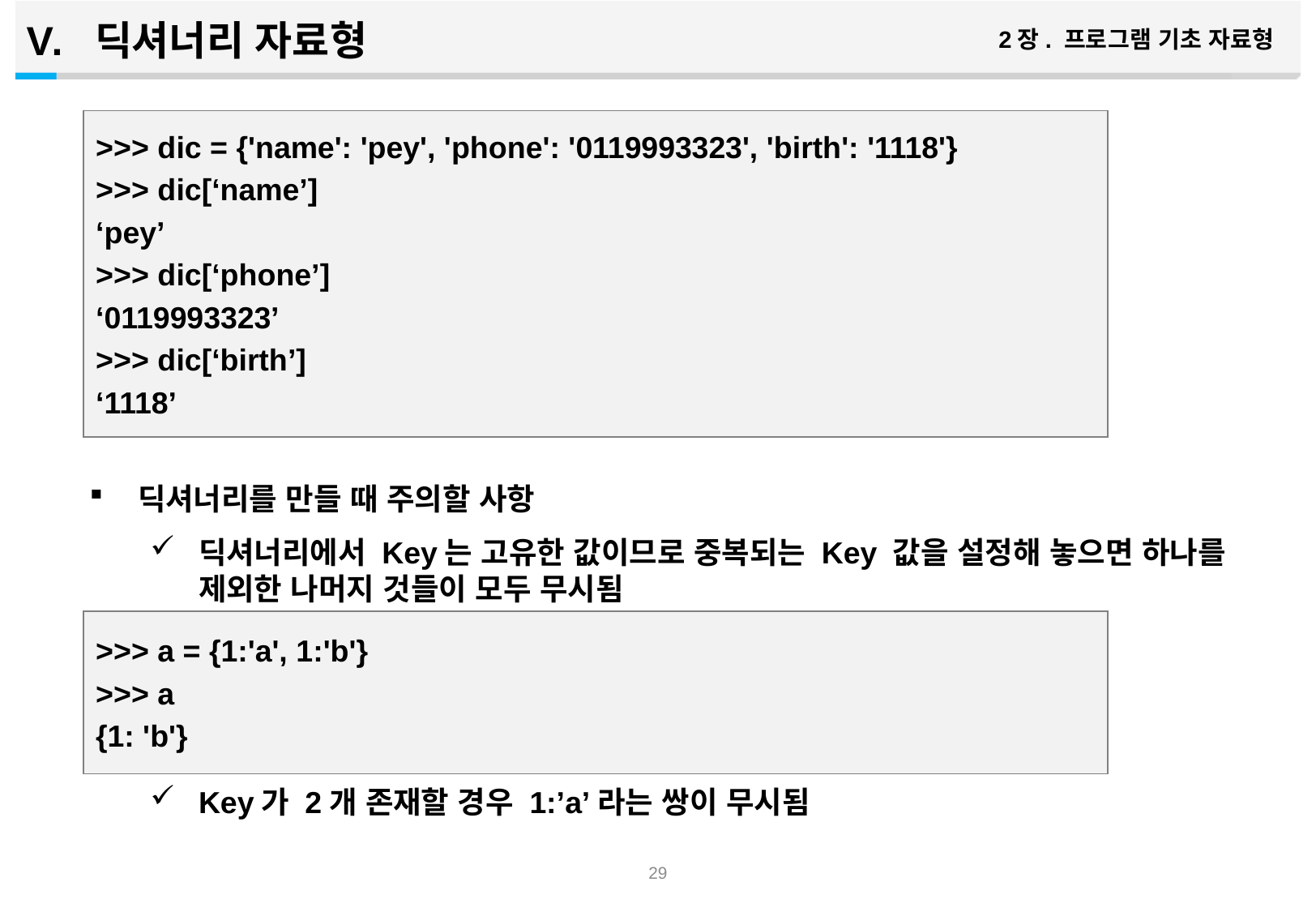

딕셔너리 자료형
2장. 프로그램 기초 자료형

딕셔너리를 만들 때 주의할 사항
딕셔너리에서 Key는 고유한 값이므로 중복되는 Key 값을 설정해 놓으면 하나를 제외한 나머지 것들이 모두 무시됨

Key가 2개 존재할 경우 1:’a’라는 쌍이 무시됨
>>> dic = {'name': 'pey', 'phone': '0119993323', 'birth': '1118'}
>>> dic[‘name’]
‘pey’
>>> dic[‘phone’]
‘0119993323’
>>> dic[‘birth’]
‘1118’
>>> a = {1:'a', 1:'b'}
>>> a
{1: 'b'}
29